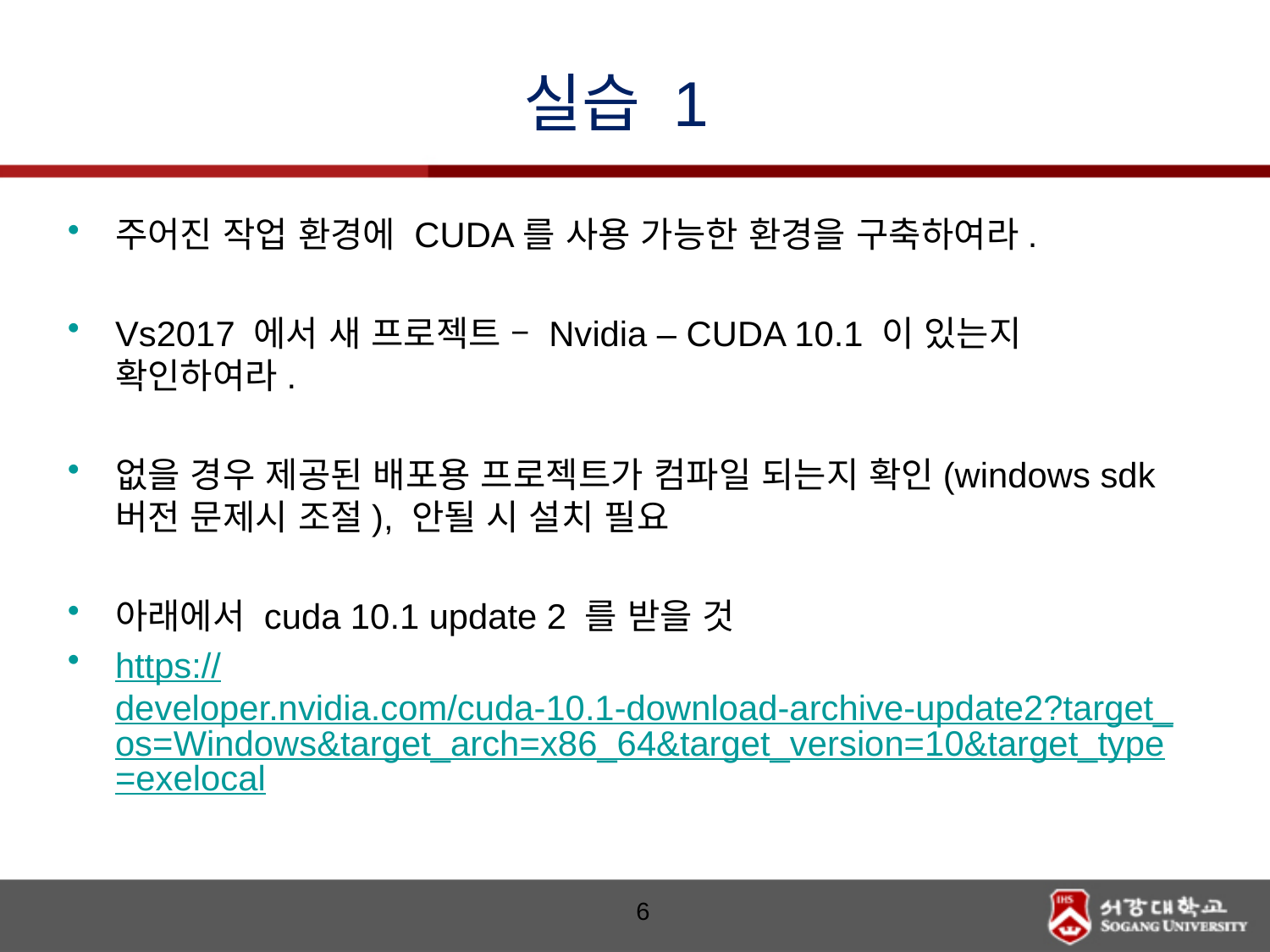

# 실습 1
주어진 작업 환경에 CUDA를 사용 가능한 환경을 구축하여라.

Vs2017 에서 새 프로젝트 – Nvidia – CUDA 10.1 이 있는지 확인하여라.

없을 경우 제공된 배포용 프로젝트가 컴파일 되는지 확인(windows sdk 버전 문제시 조절), 안될 시 설치 필요

아래에서 cuda 10.1 update 2 를 받을 것
https://developer.nvidia.com/cuda-10.1-download-archive-update2?target_os=Windows&target_arch=x86_64&target_version=10&target_type=exelocal

6